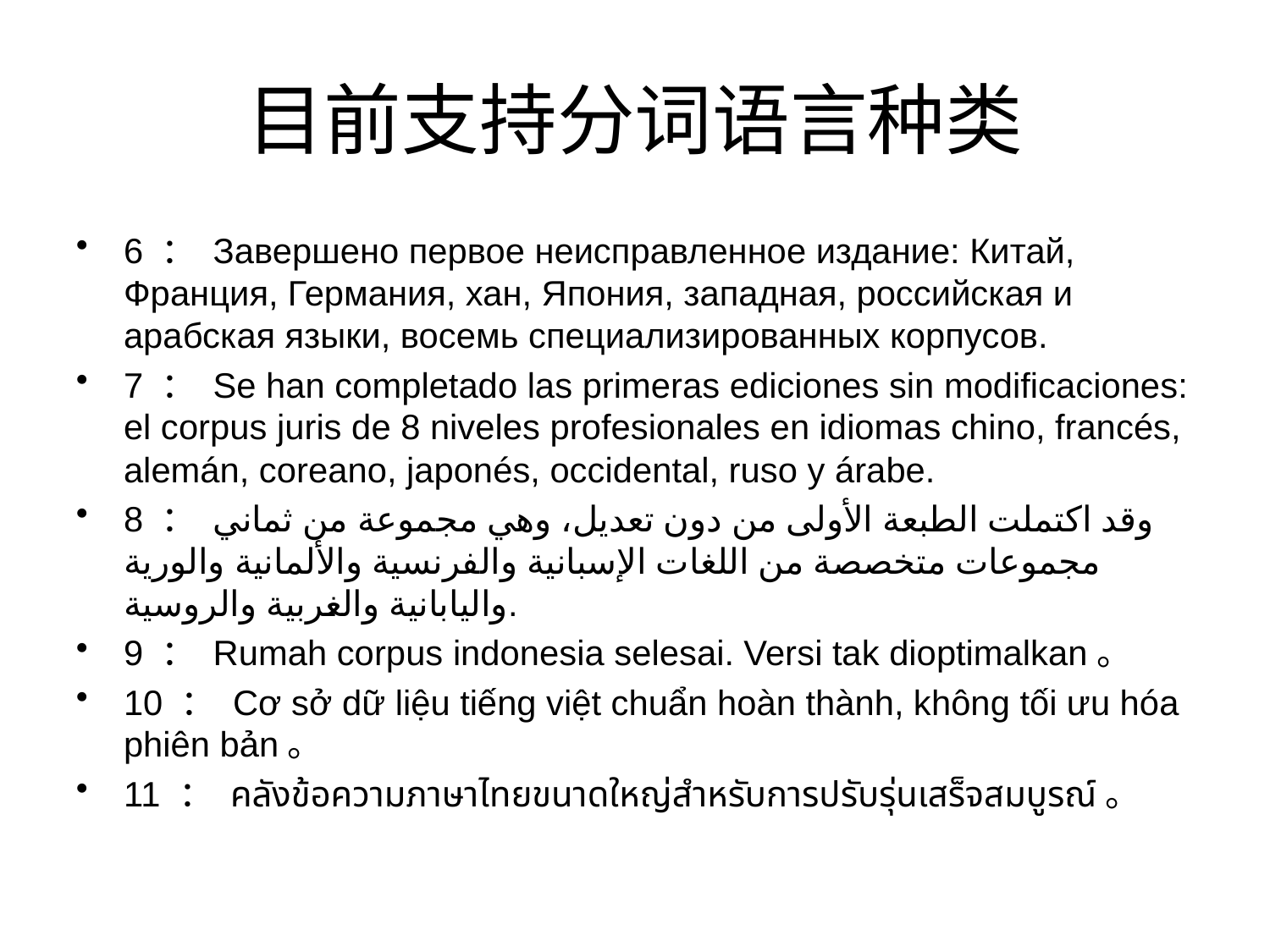

# 目前支持分词语言种类
6 ： Завершено первое неисправленное издание: Китай, Франция, Германия, хан, Япония, западная, российская и арабская языки, восемь специализированных корпусов.
7 ： Se han completado las primeras ediciones sin modificaciones: el corpus juris de 8 niveles profesionales en idiomas chino, francés, alemán, coreano, japonés, occidental, ruso y árabe.
8 ： وقد اكتملت الطبعة الأولى من دون تعديل، وهي مجموعة من ثماني مجموعات متخصصة من اللغات الإسبانية والفرنسية والألمانية والورية واليابانية والغربية والروسية.
9 ： Rumah corpus indonesia selesai. Versi tak dioptimalkan。
10 ： Cơ sở dữ liệu tiếng việt chuẩn hoàn thành, không tối ưu hóa phiên bản。
11 ： คลังข้อความภาษาไทยขนาดใหญ่สำหรับการปรับรุ่นเสร็จสมบูรณ์。